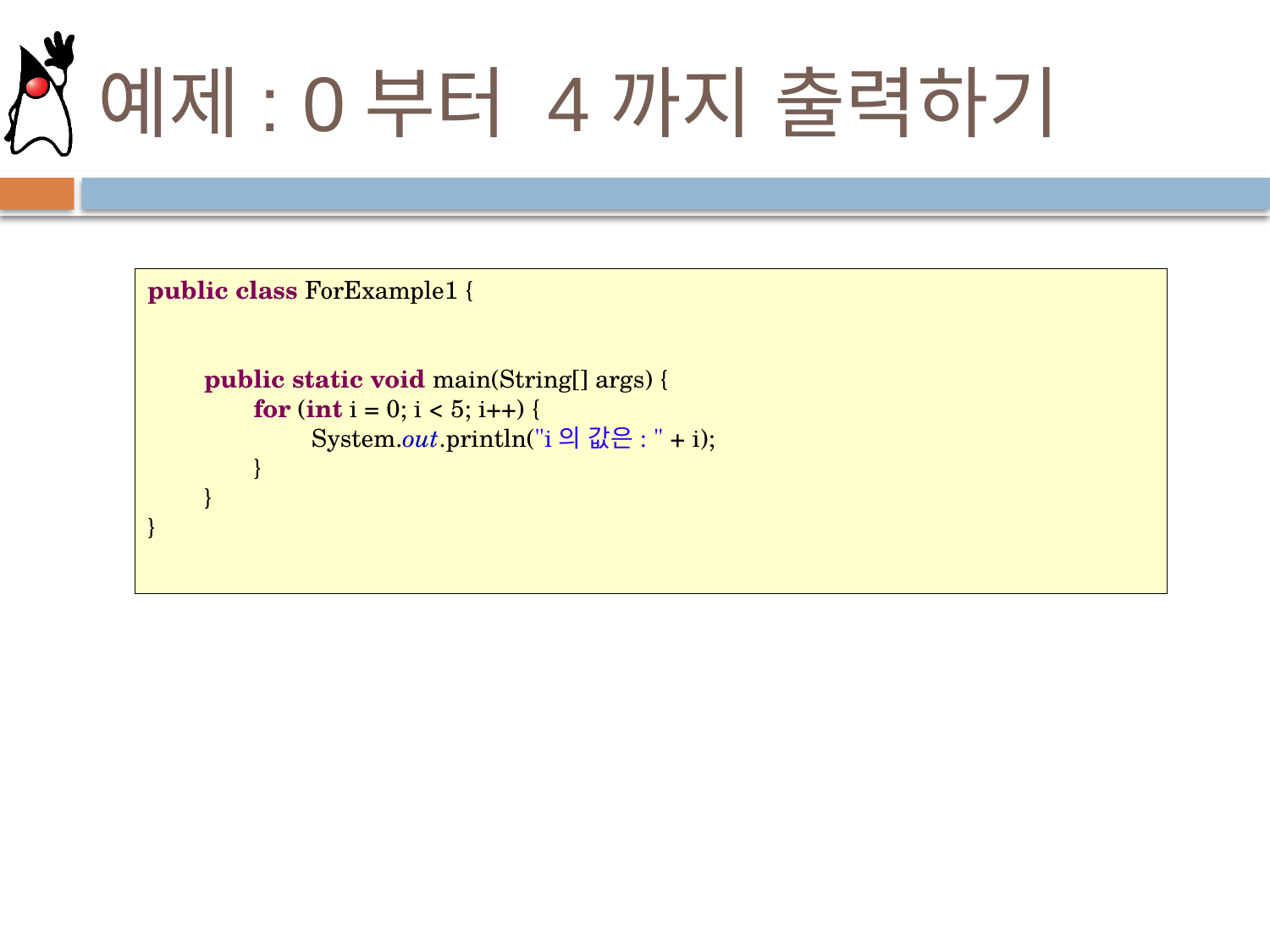

# 예제: 0부터 4까지 출력하기
public class ForExample1 {

       public static void main(String[] args) {
             for (int i = 0; i < 5; i++) {
                    System.out.println("i의 값은: " + i);
             }
       }
}